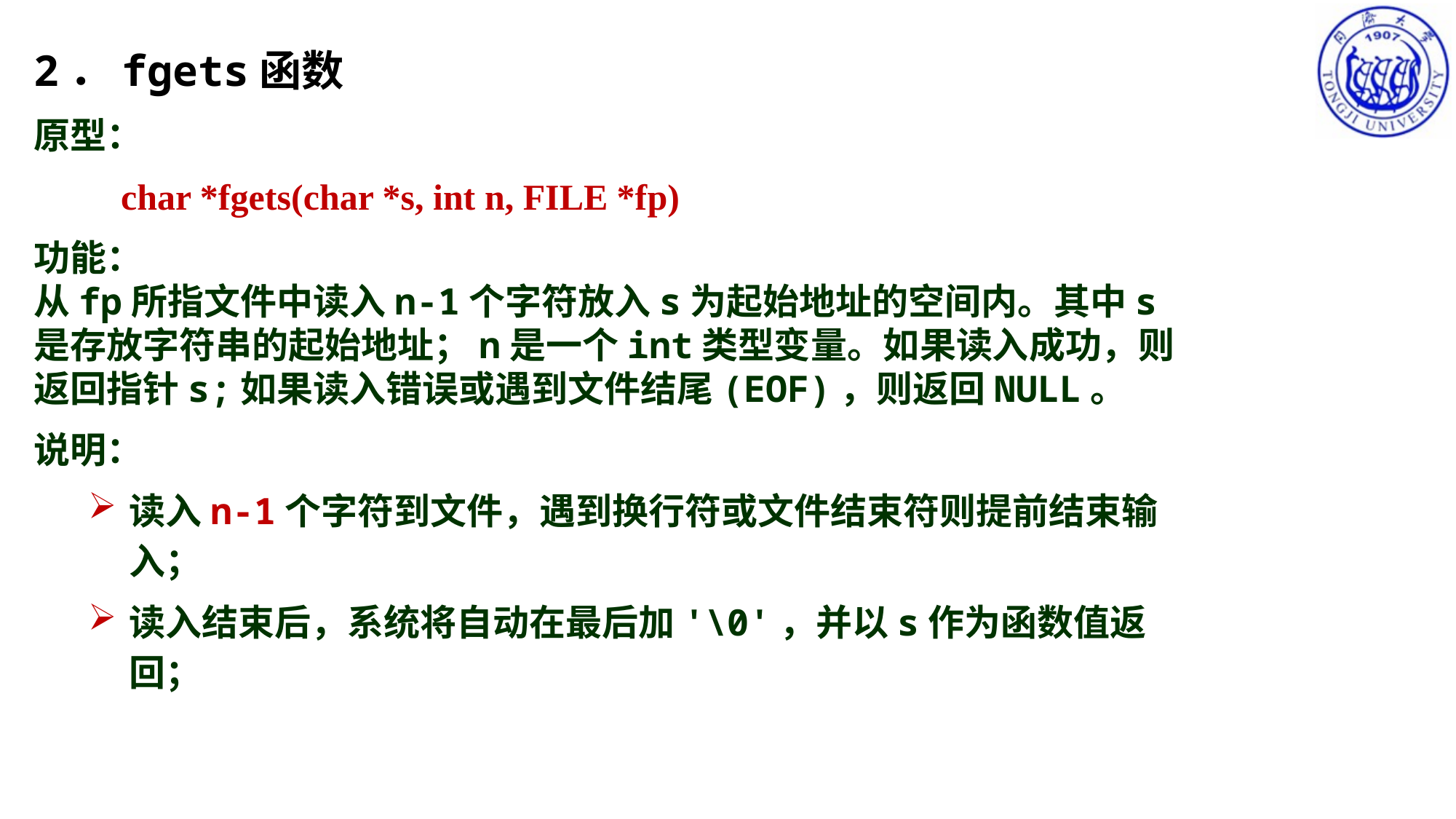

2．fgets函数
原型：
    char *fgets(char *s, int n, FILE *fp)
功能：
从fp所指文件中读入n-1个字符放入s为起始地址的空间内。其中s是存放字符串的起始地址；n是一个int类型变量。如果读入成功，则返回指针s;如果读入错误或遇到文件结尾(EOF)，则返回NULL。
说明：
读入n-1个字符到文件，遇到换行符或文件结束符则提前结束输入；
读入结束后，系统将自动在最后加'\0'，并以s作为函数值返回；